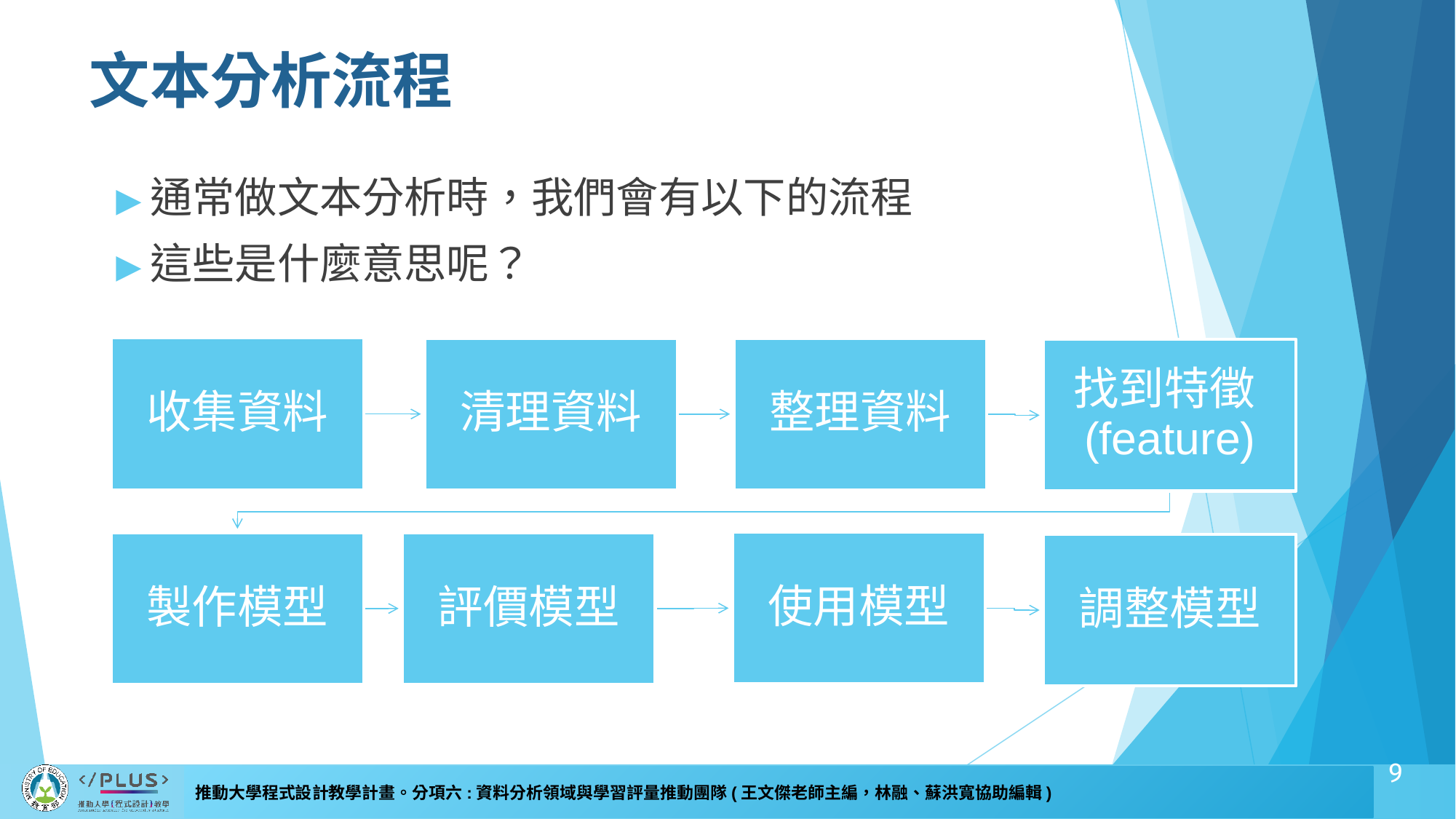

# 文本分析流程
通常做文本分析時，我們會有以下的流程
這些是什麼意思呢？

收集資料

清理資料

整理資料

找到特徵(feature)

製作模型

評價模型

使用模型
調整模型
9